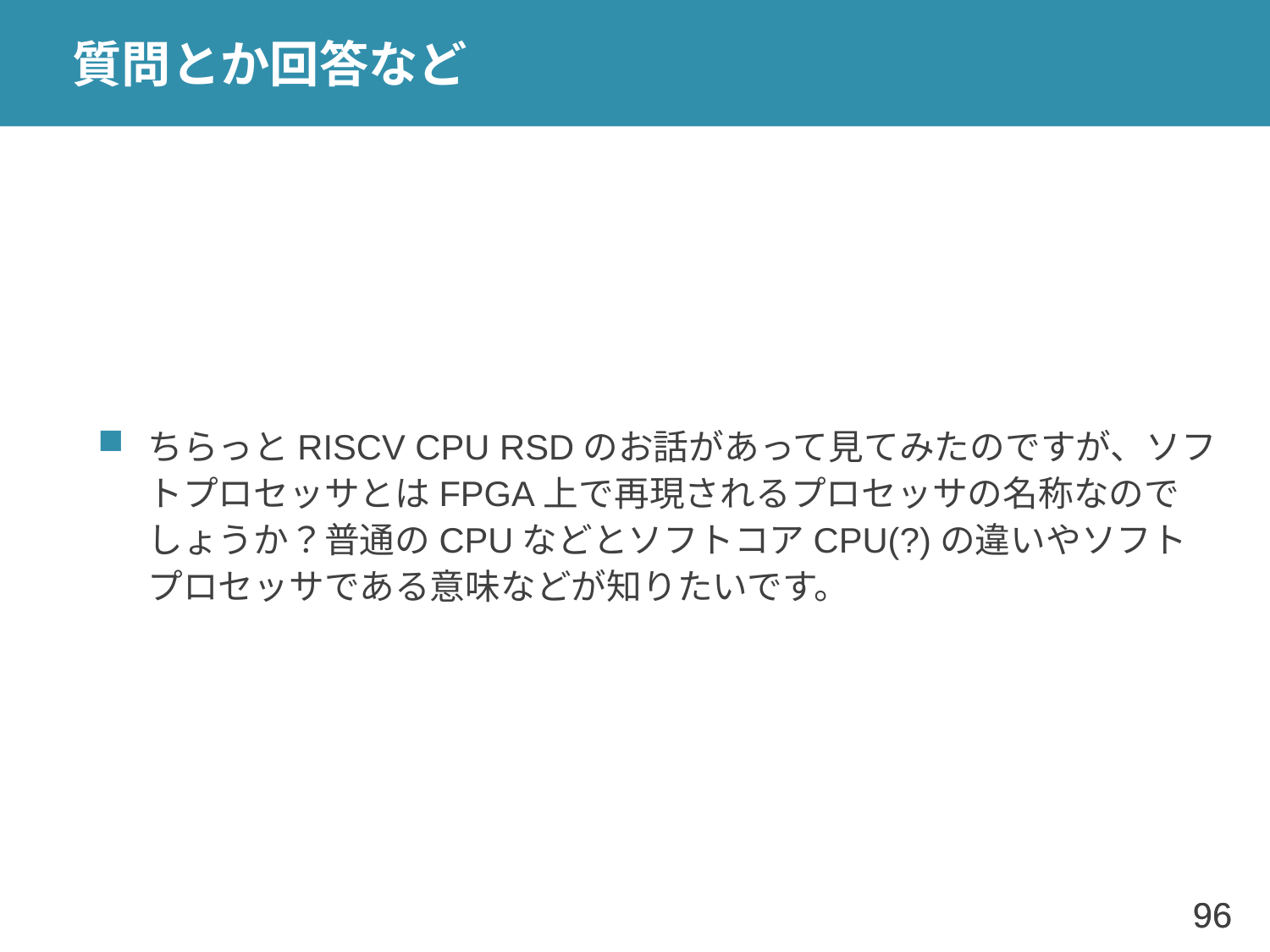

# 質問とか回答など
ちらっとRISCV CPU RSDのお話があって見てみたのですが、ソフトプロセッサとはFPGA上で再現されるプロセッサの名称なのでしょうか？普通のCPUなどとソフトコアCPU(?)の違いやソフトプロセッサである意味などが知りたいです。